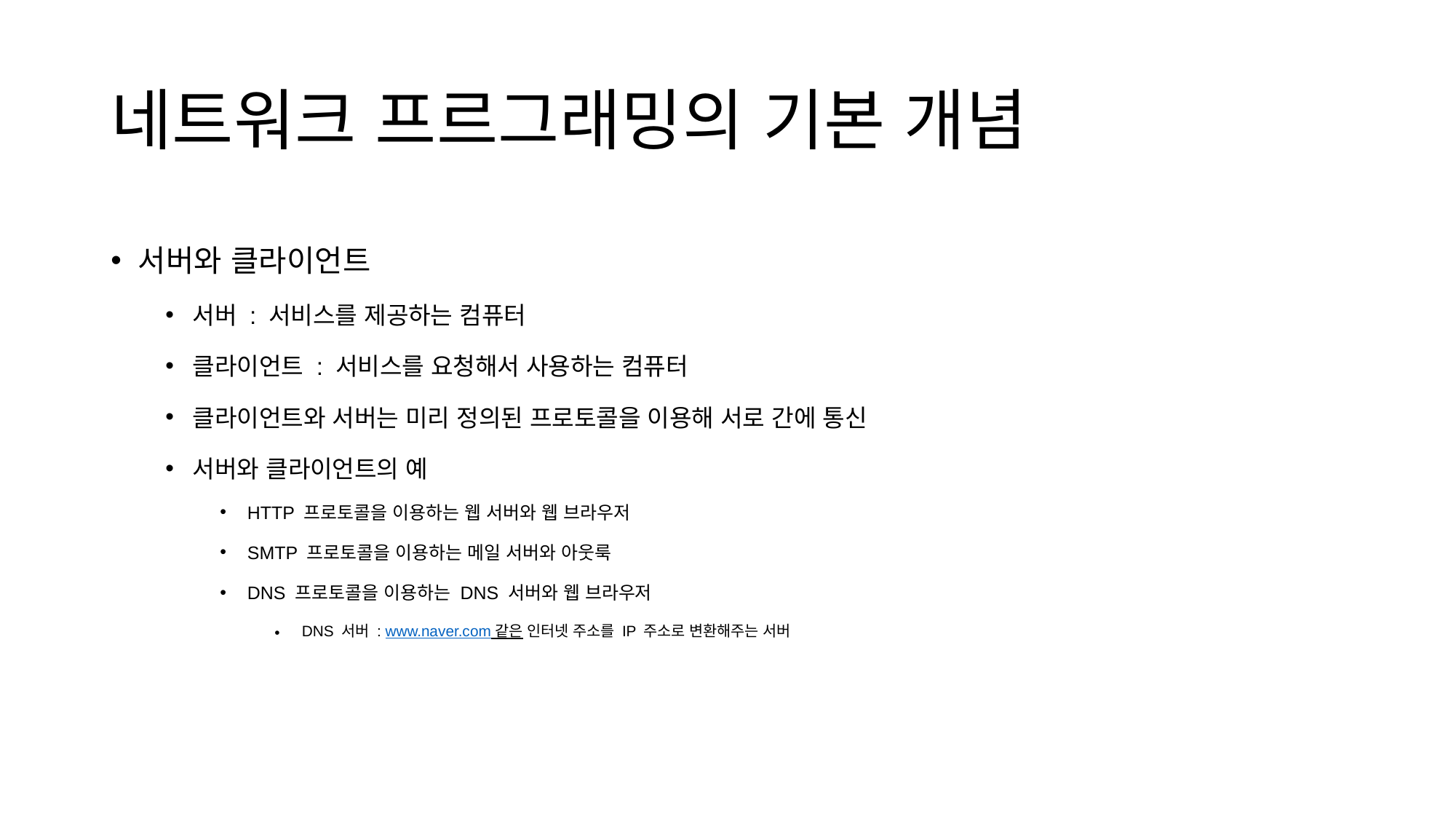

# 네트워크 프르그래밍의 기본 개념
서버와 클라이언트
서버 : 서비스를 제공하는 컴퓨터
클라이언트 : 서비스를 요청해서 사용하는 컴퓨터
클라이언트와 서버는 미리 정의된 프로토콜을 이용해 서로 간에 통신
서버와 클라이언트의 예
HTTP 프로토콜을 이용하는 웹 서버와 웹 브라우저
SMTP 프로토콜을 이용하는 메일 서버와 아웃룩
DNS 프로토콜을 이용하는 DNS 서버와 웹 브라우저
DNS 서버 : www.naver.com 같은 인터넷 주소를 IP 주소로 변환해주는 서버